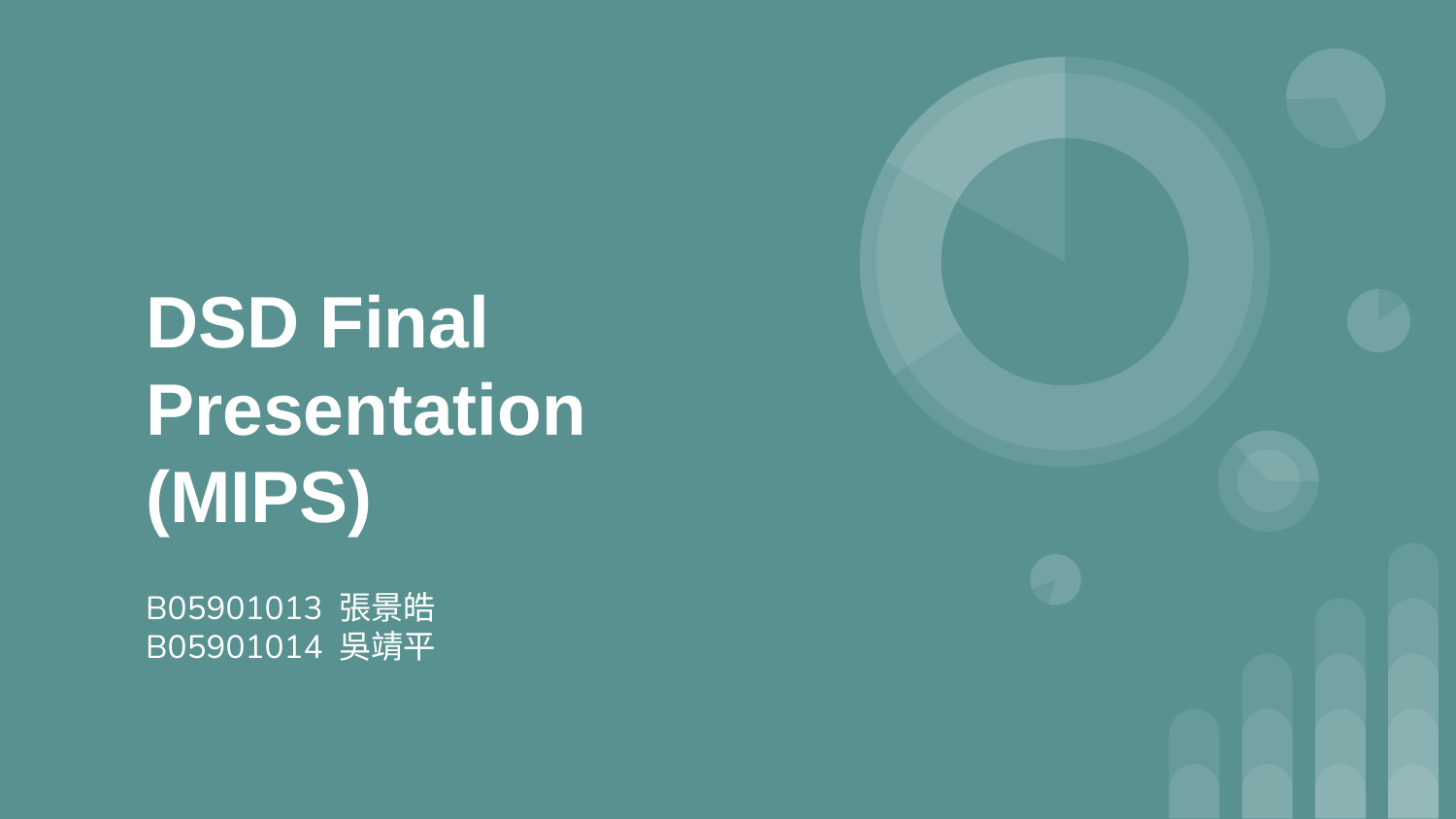

# DSD Final Presentation (MIPS)
B05901013 張景皓
B05901014 吳靖平